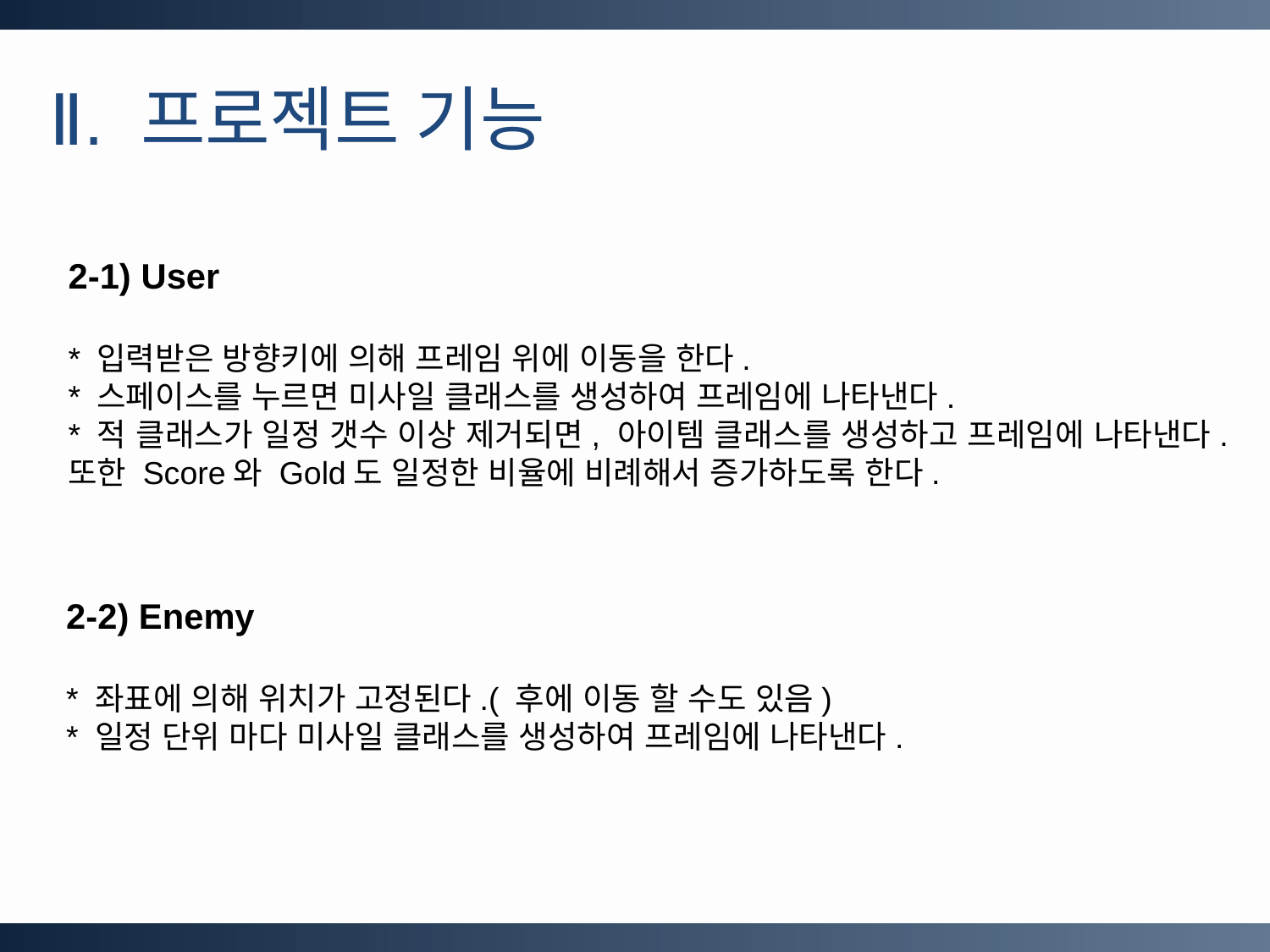

Ⅱ. 프로젝트 기능
2-1) User

* 입력받은 방향키에 의해 프레임 위에 이동을 한다.
* 스페이스를 누르면 미사일 클래스를 생성하여 프레임에 나타낸다.
* 적 클래스가 일정 갯수 이상 제거되면, 아이템 클래스를 생성하고 프레임에 나타낸다.
또한 Score와 Gold도 일정한 비율에 비례해서 증가하도록 한다.

2-2) Enemy

* 좌표에 의해 위치가 고정된다.( 후에 이동 할 수도 있음)
* 일정 단위 마다 미사일 클래스를 생성하여 프레임에 나타낸다.